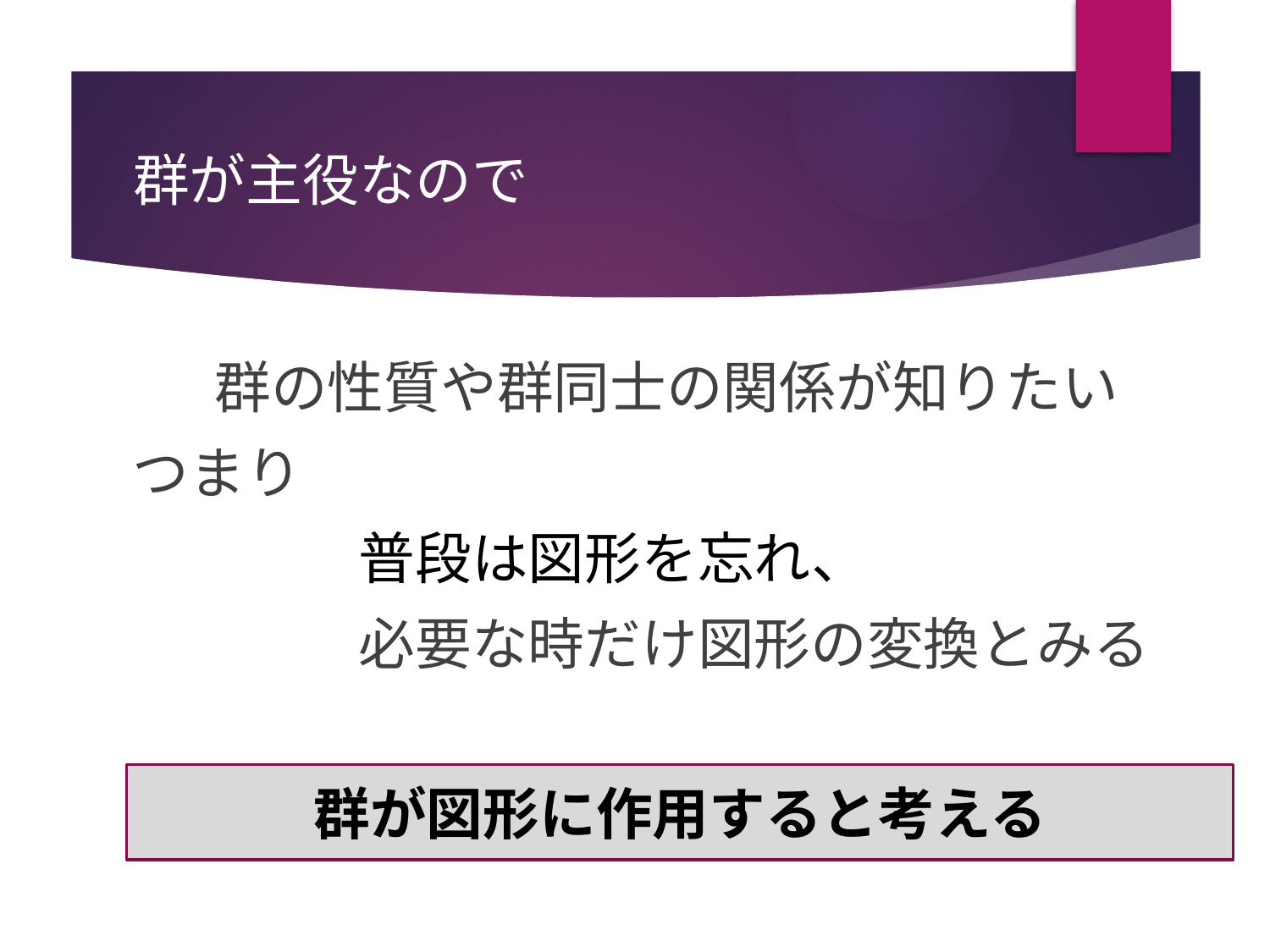

# 群が主役なので
　  群の性質や群同士の関係が知りたい
つまり
　　　　普段は図形を忘れ、
　　　　必要な時だけ図形の変換とみる

群が図形に作用すると考える